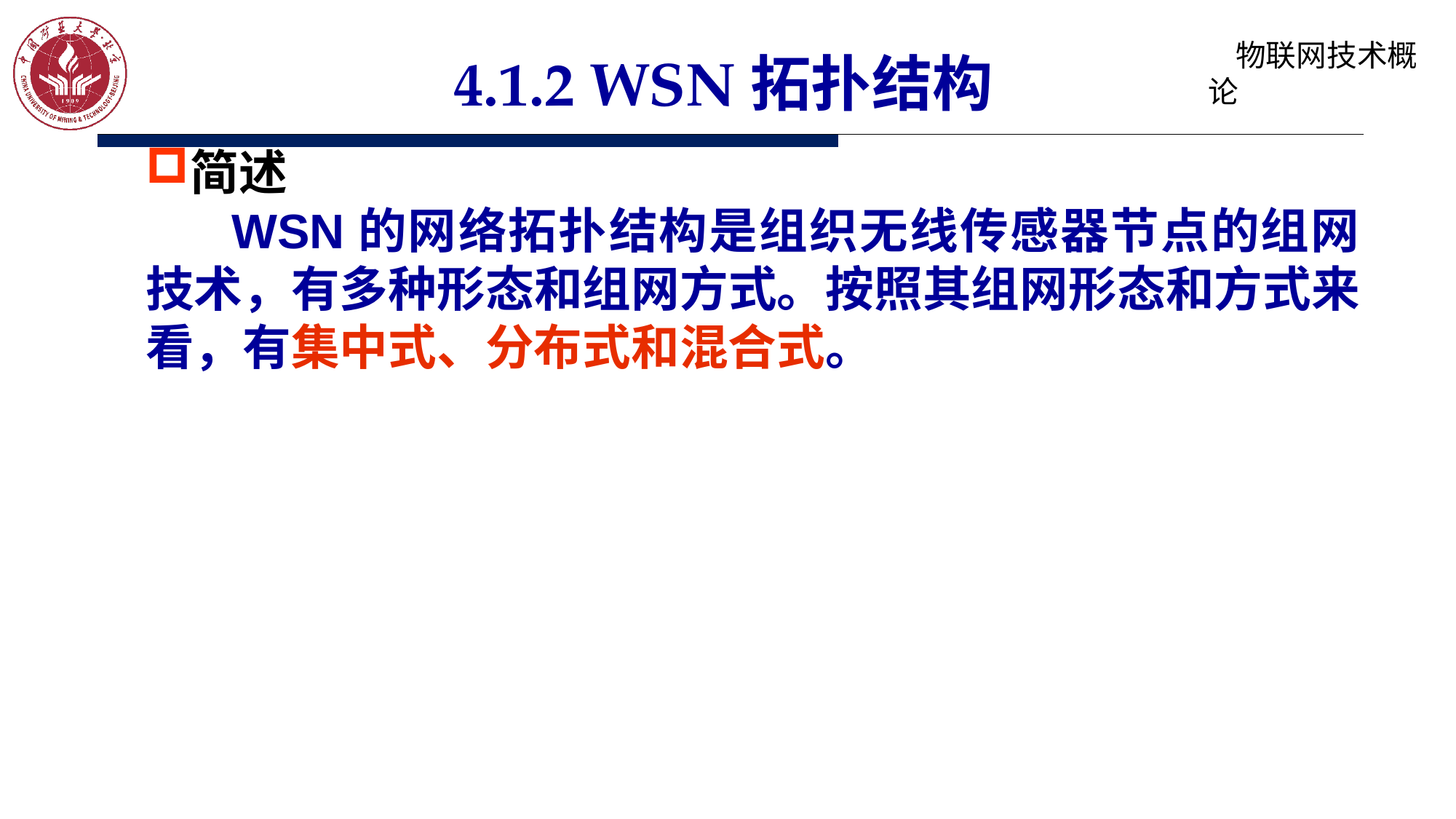

# 4.1.2 WSN拓扑结构
简述
WSN的网络拓扑结构是组织无线传感器节点的组网技术，有多种形态和组网方式。按照其组网形态和方式来看，有集中式、分布式和混合式。